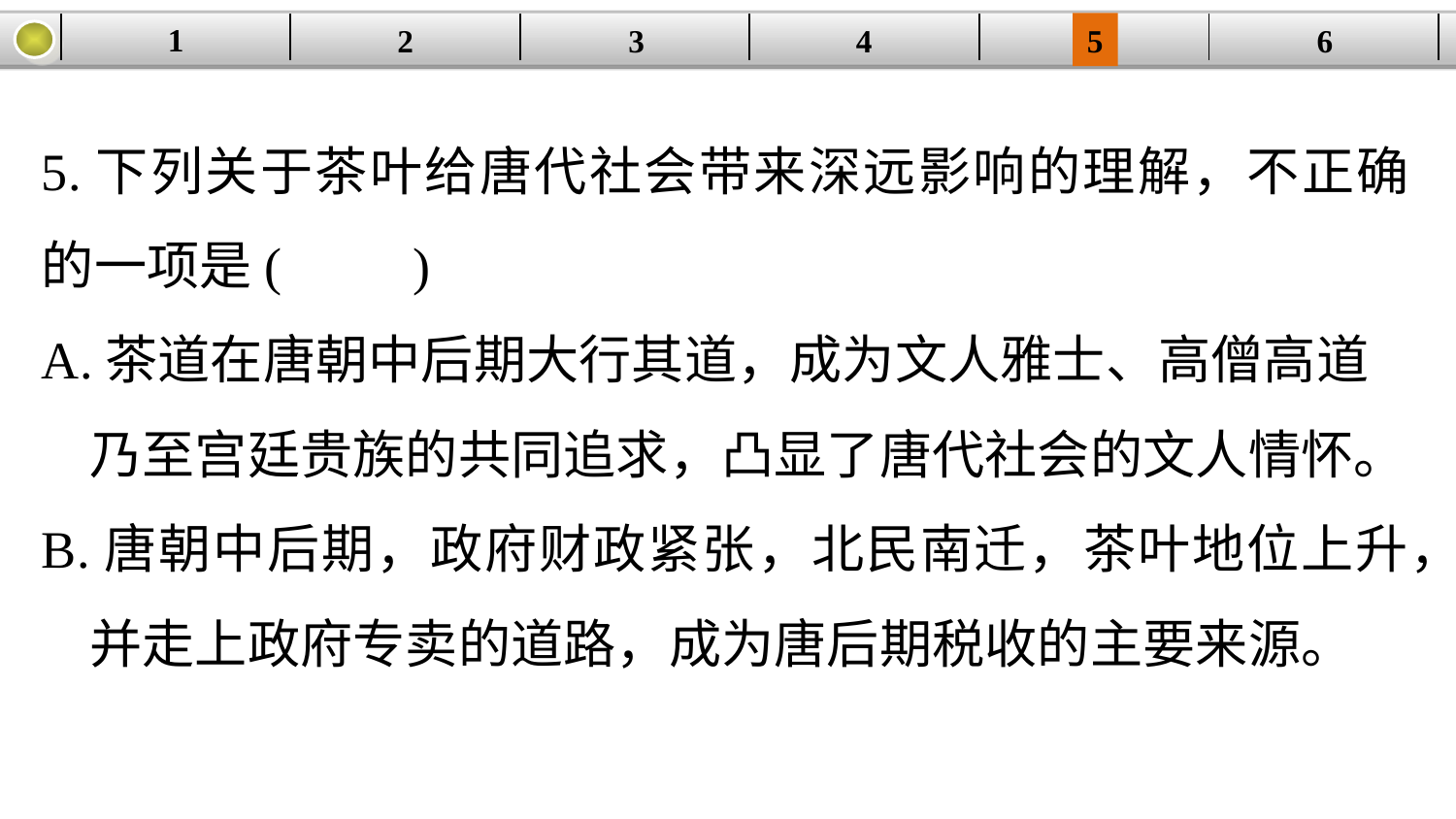

1
3
4
5
6
2
|  |  |  |  |  |  |
| --- | --- | --- | --- | --- | --- |

5.下列关于茶叶给唐代社会带来深远影响的理解，不正确的一项是(　　)
A.茶道在唐朝中后期大行其道，成为文人雅士、高僧高道
   乃至宫廷贵族的共同追求，凸显了唐代社会的文人情怀。
B.唐朝中后期，政府财政紧张，北民南迁，茶叶地位上升，
   并走上政府专卖的道路，成为唐后期税收的主要来源。